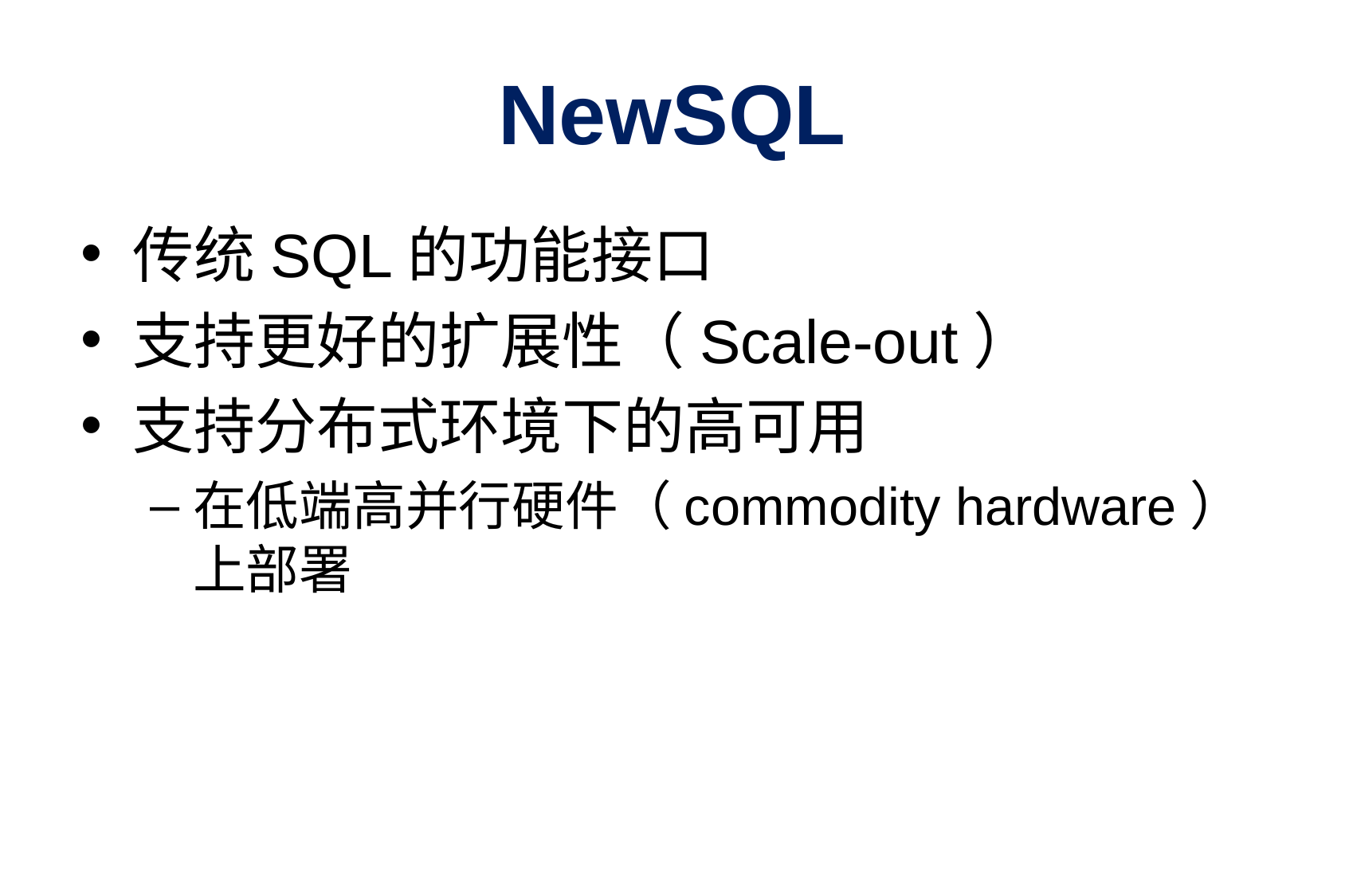

# NewSQL
传统SQL的功能接口
支持更好的扩展性（Scale-out）
支持分布式环境下的高可用
在低端高并行硬件（commodity hardware）上部署